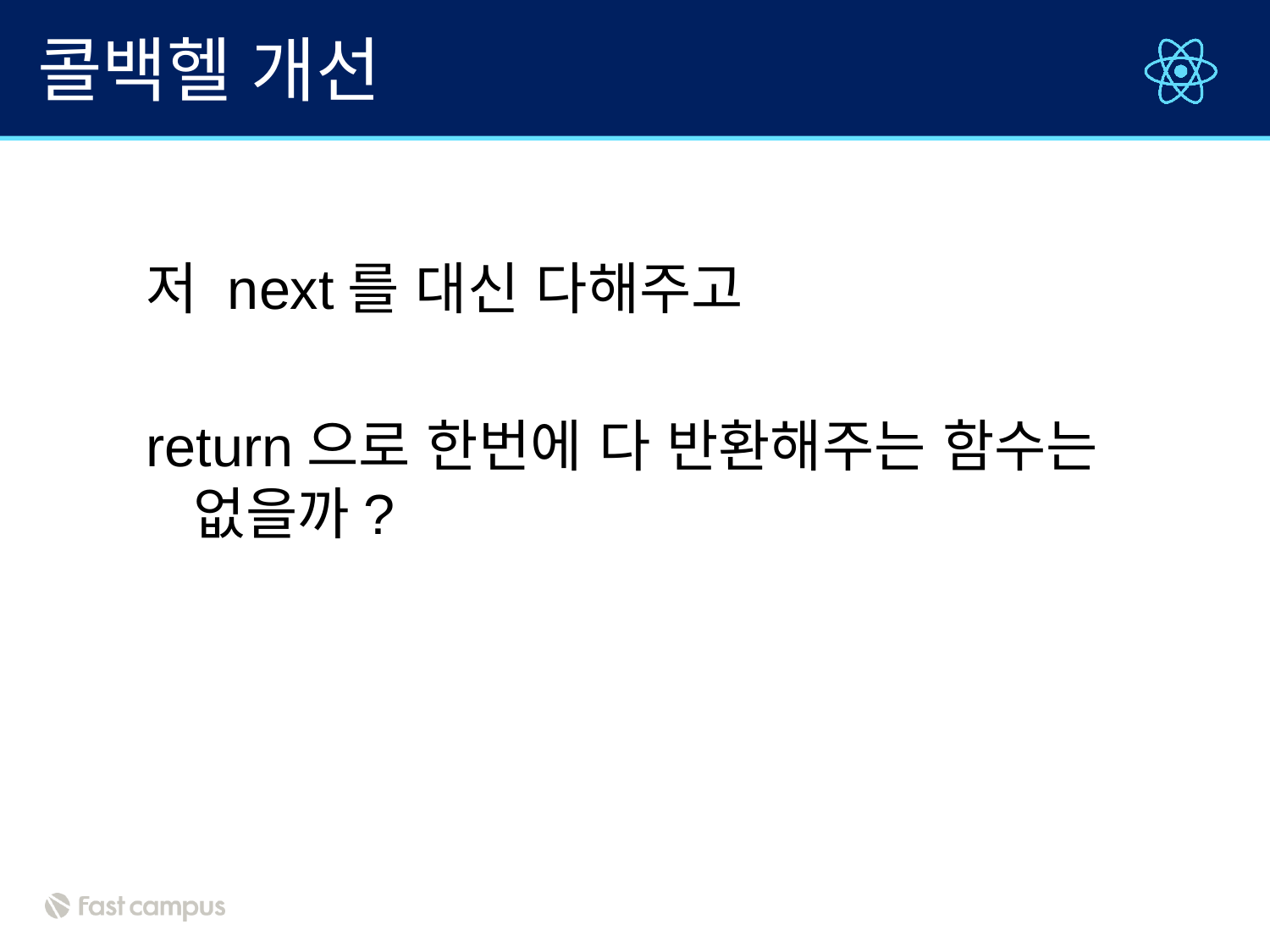

# 콜백헬 개선
저 next를 대신 다해주고

return으로 한번에 다 반환해주는 함수는 없을까?